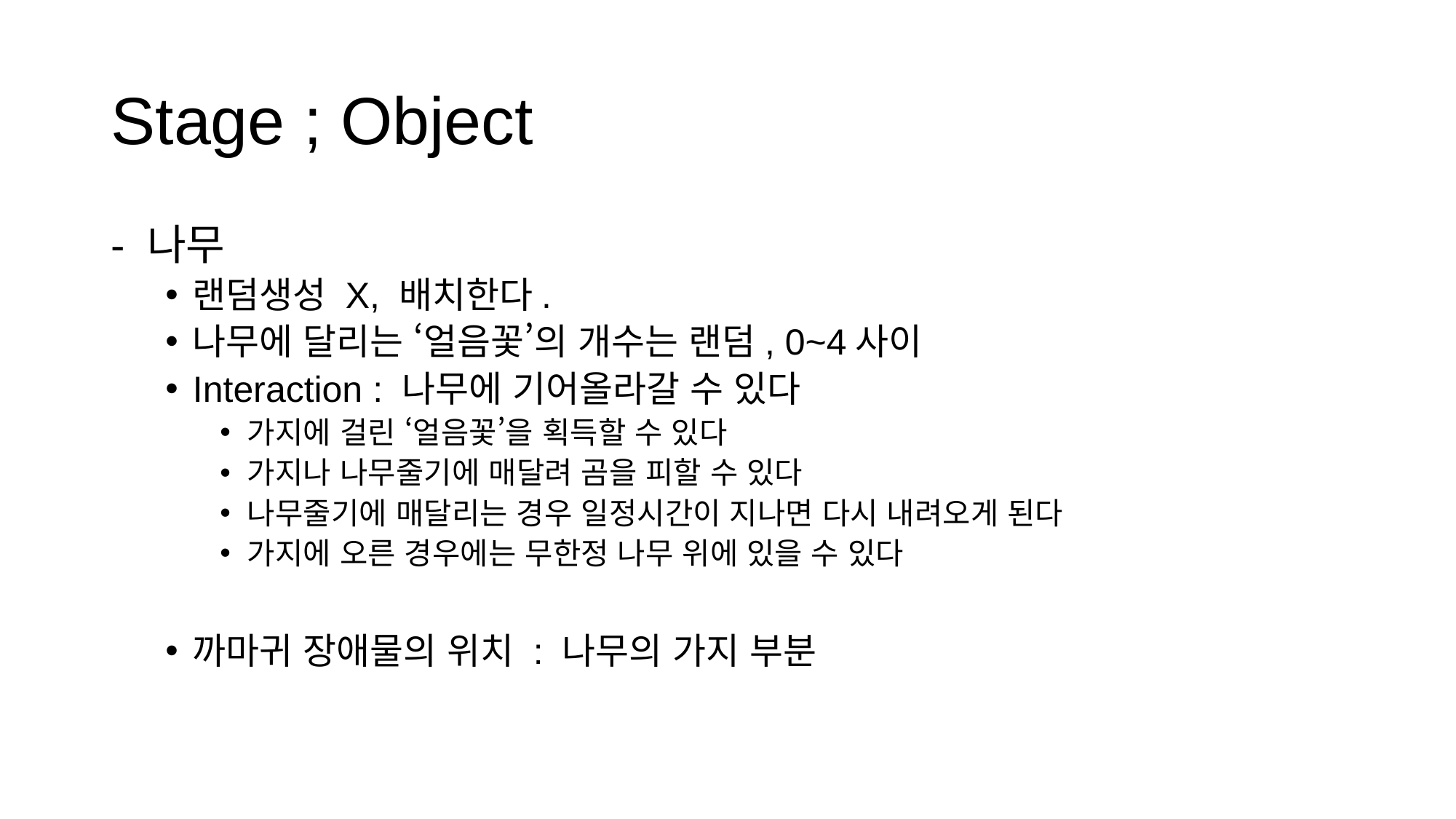

# Stage ; Object
- 나무
랜덤생성 X, 배치한다.
나무에 달리는 ‘얼음꽃’의 개수는 랜덤, 0~4사이
Interaction : 나무에 기어올라갈 수 있다
가지에 걸린 ‘얼음꽃’을 획득할 수 있다
가지나 나무줄기에 매달려 곰을 피할 수 있다
나무줄기에 매달리는 경우 일정시간이 지나면 다시 내려오게 된다
가지에 오른 경우에는 무한정 나무 위에 있을 수 있다

까마귀 장애물의 위치 : 나무의 가지 부분